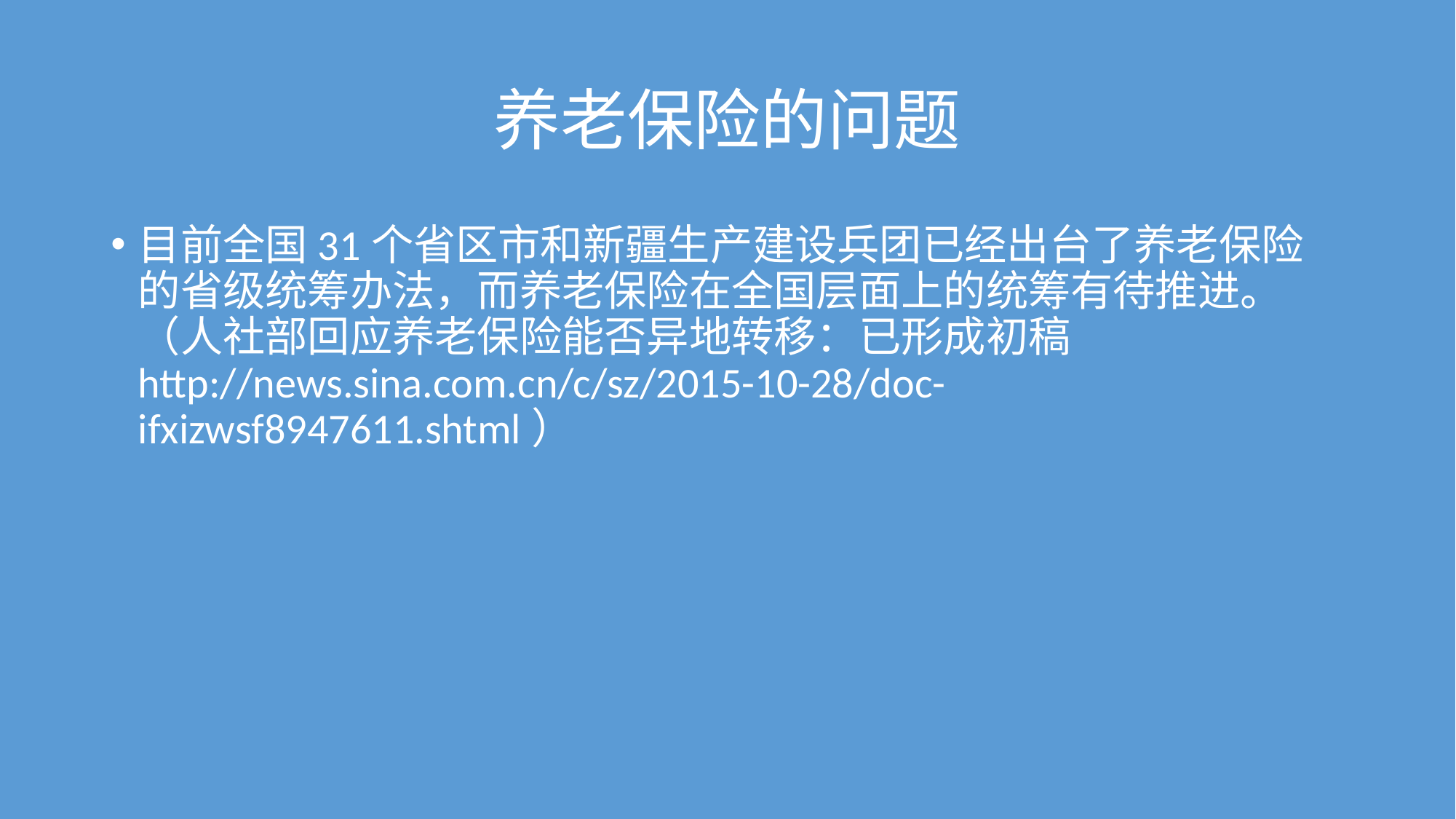

# 养老保险的问题
目前全国31个省区市和新疆生产建设兵团已经出台了养老保险的省级统筹办法，而养老保险在全国层面上的统筹有待推进。（人社部回应养老保险能否异地转移：已形成初稿 http://news.sina.com.cn/c/sz/2015-10-28/doc-ifxizwsf8947611.shtml）